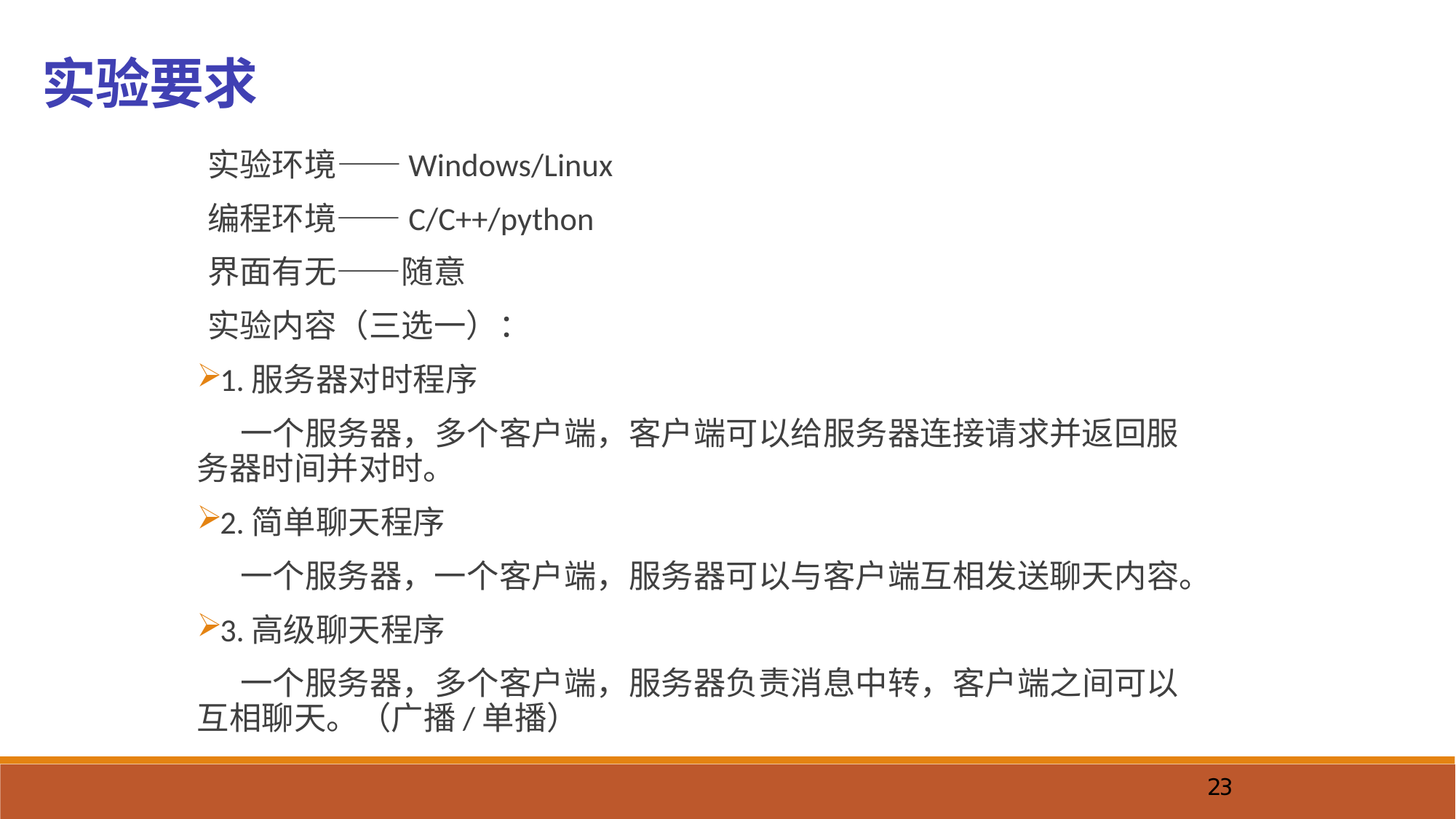

实验要求
实验环境——Windows/Linux
编程环境——C/C++/python
界面有无——随意
实验内容（三选一）：
1.服务器对时程序
     一个服务器，多个客户端，客户端可以给服务器连接请求并返回服务器时间并对时。
2.简单聊天程序
     一个服务器，一个客户端，服务器可以与客户端互相发送聊天内容。
3.高级聊天程序
     一个服务器，多个客户端，服务器负责消息中转，客户端之间可以互相聊天。（广播/单播）

23